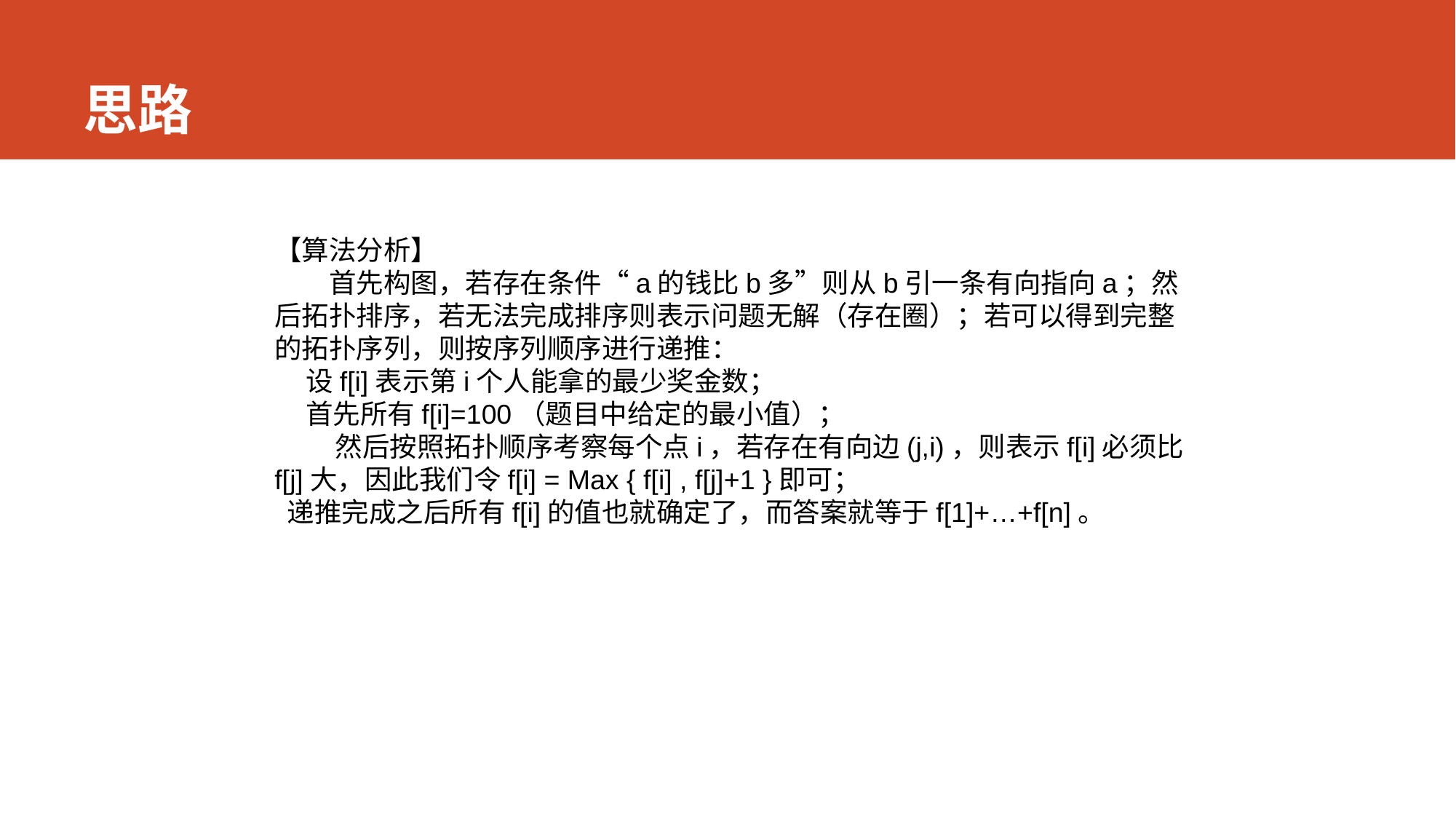

# 思路
【算法分析】
　　首先构图，若存在条件“a的钱比b多”则从b引一条有向指向a；然后拓扑排序，若无法完成排序则表示问题无解（存在圈）；若可以得到完整的拓扑序列，则按序列顺序进行递推：
    设f[i]表示第i个人能拿的最少奖金数；
    首先所有f[i]=100（题目中给定的最小值）；
　　 然后按照拓扑顺序考察每个点i，若存在有向边(j,i)，则表示f[i]必须比f[j]大，因此我们令f[i] = Max { f[i] , f[j]+1 }即可；
 递推完成之后所有f[i]的值也就确定了，而答案就等于f[1]+…+f[n]。